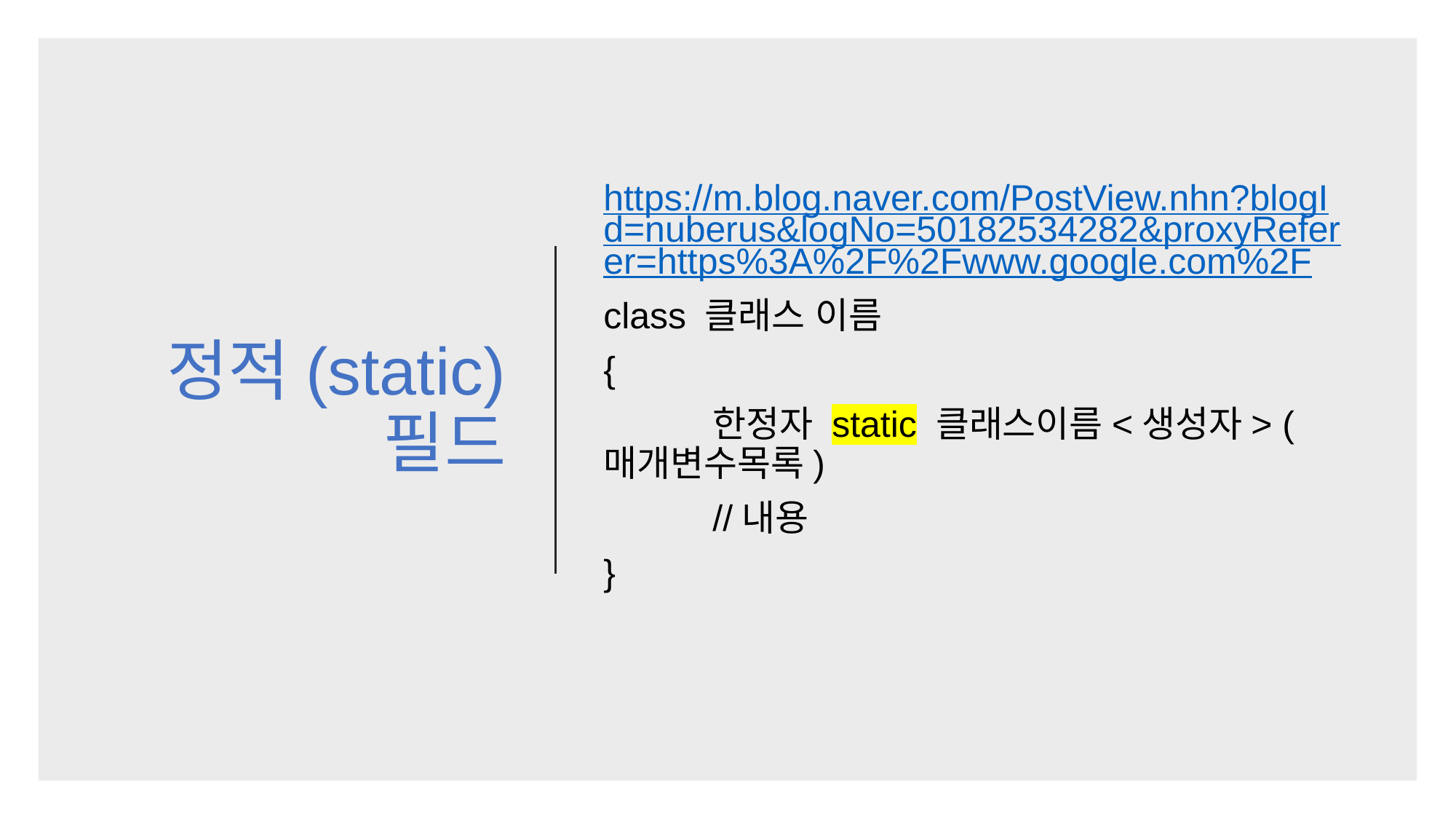

# 정적(static) 필드
https://m.blog.naver.com/PostView.nhn?blogId=nuberus&logNo=50182534282&proxyReferer=https%3A%2F%2Fwww.google.com%2F
class 클래스 이름
{
	한정자 static 클래스이름<생성자> (매개변수목록)
	//내용
}